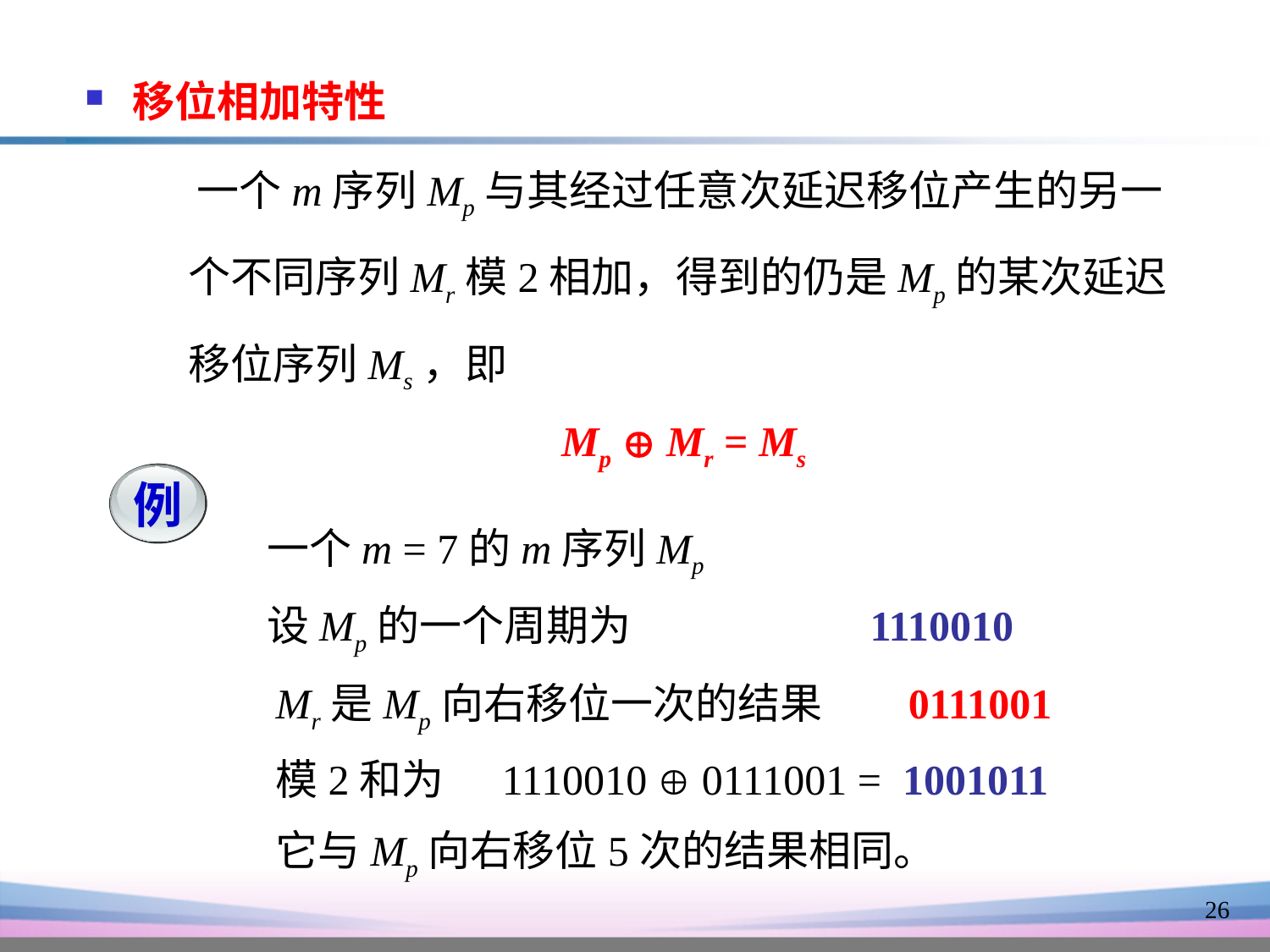

移位相加特性
    一个m序列Mp与其经过任意次延迟移位产生的另一个不同序列Mr模2相加，得到的仍是Mp的某次延迟移位序列Ms，即
			Mp ⊕ Mr = Ms

                  一个m = 7的m序列Mp
                  设Mp的一个周期为                        1110010
Mr是Mp向右移位一次的结果        0111001
模2和为     1110010 ⊕ 0111001 =  1001011
它与Mp向右移位5次的结果相同。

例
26